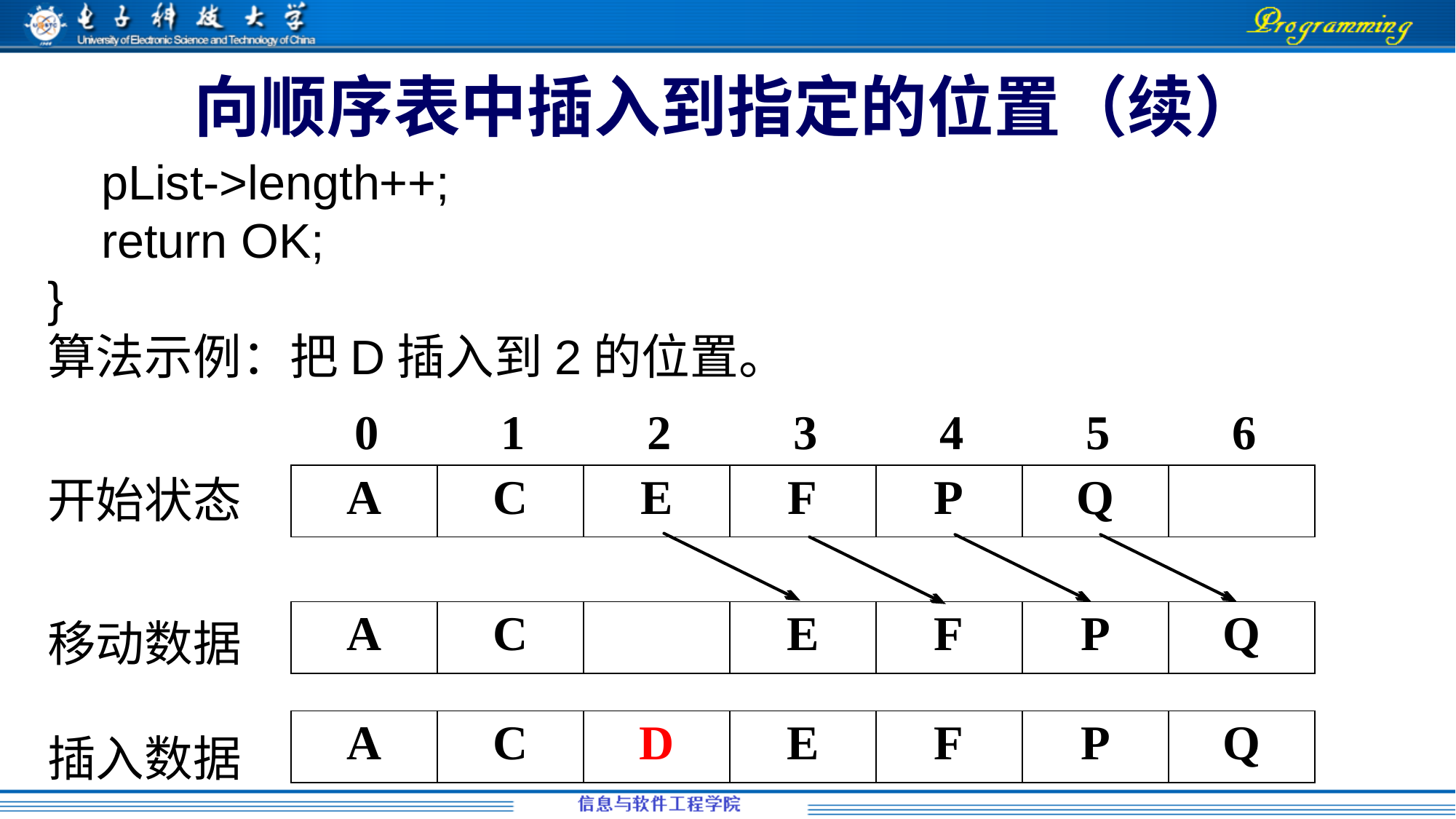

# 向顺序表中插入到指定的位置（续）
    pList->length++;
    return OK;
}
算法示例：把D插入到2的位置。

开始状态

移动数据
插入数据
| 0 | 1 | 2 | 3 | 4 | 5 | 6 |
| --- | --- | --- | --- | --- | --- | --- |
| A | C | E | F | P | Q |  |
| --- | --- | --- | --- | --- | --- | --- |
| A | C |  | E | F | P | Q |
| --- | --- | --- | --- | --- | --- | --- |
| A | C | D | E | F | P | Q |
| --- | --- | --- | --- | --- | --- | --- |